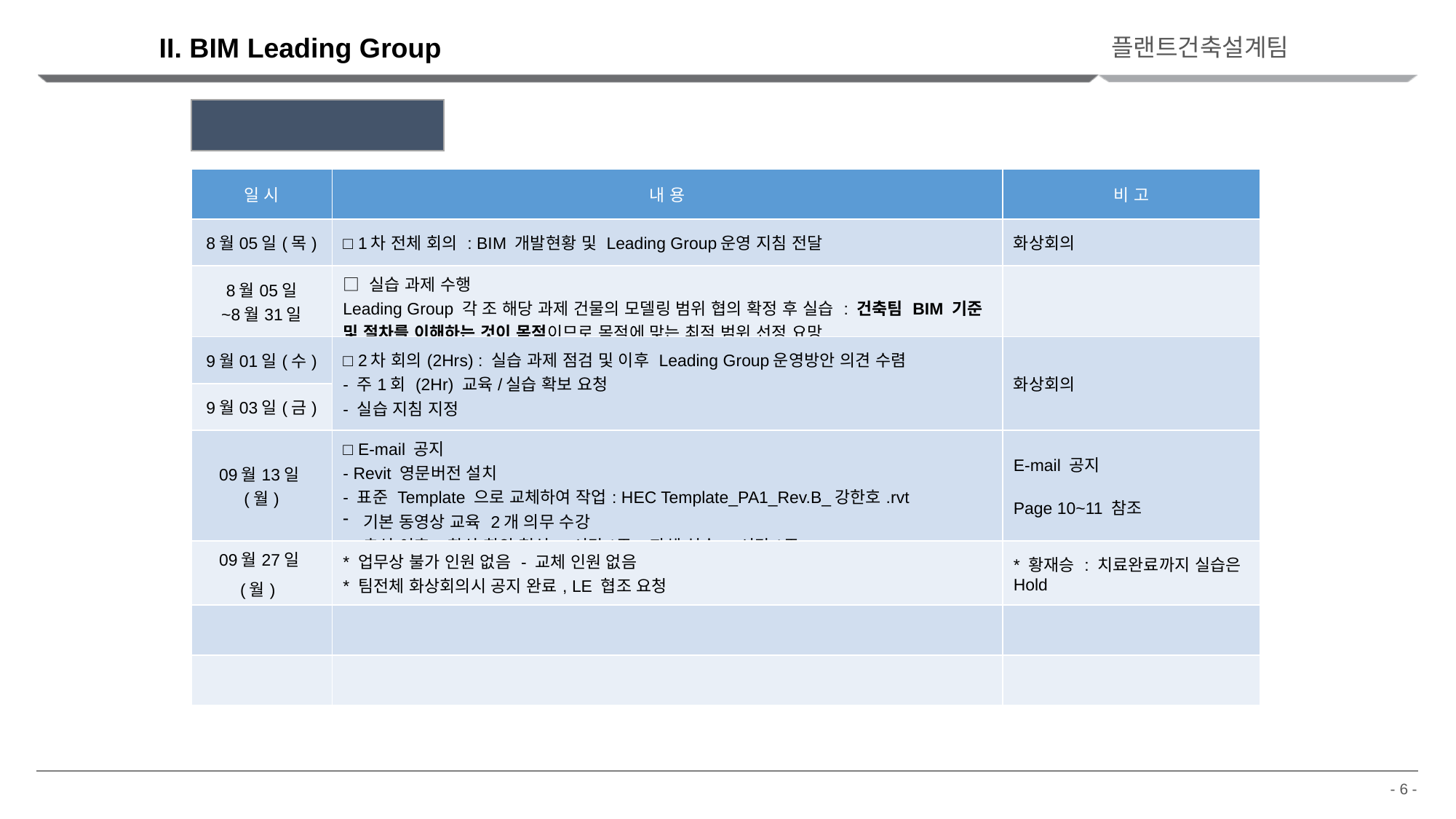

II. BIM Leading Group
플랜트건축설계팀
팀내 BIM 조기 정착 방안
| 일 시 | 내 용 | 비 고 |
| --- | --- | --- |
| 8월05일(목) | □ 1차 전체 회의 : BIM 개발현황 및 Leading Group운영 지침 전달 | 화상회의 |
| 8월05일 ~8월31일 | □ 실습 과제 수행 Leading Group 각 조 해당 과제 건물의 모델링 범위 협의 확정 후 실습 : 건축팀 BIM 기준 및 절차를 이해하는 것이 목적이므로 목적에 맞는 최적 범위 선정 요망 |  |
| 9월01일(수) | □ 2차 회의(2Hrs) : 실습 과제 점검 및 이후 Leading Group운영방안 의견 수렴 - 주1회 (2Hr) 교육/실습 확보 요청 - 실습 지침 지정 | 화상회의 |
| 9월03일(금) |  |  |
| 09월13일(월) | □ E-mail 공지 - Revit 영문버전 설치 - 표준 Template 으로 교체하여 작업: HEC Template\_PA1\_Rev.B\_강한호.rvt 기본 동영상 교육 2개 의무 수강 추석 이후, 화상 회의 형식 1시간/주, 자체 실습 2시간/주 | E-mail 공지 Page 10~11 참조 |
| 09월27일(월) | \* 업무상 불가 인원 없음 - 교체 인원 없음 \* 팀전체 화상회의시 공지 완료, LE 협조 요청 | \* 황재승 : 치료완료까지 실습은 Hold |
|  |  |  |
|  |  |  |